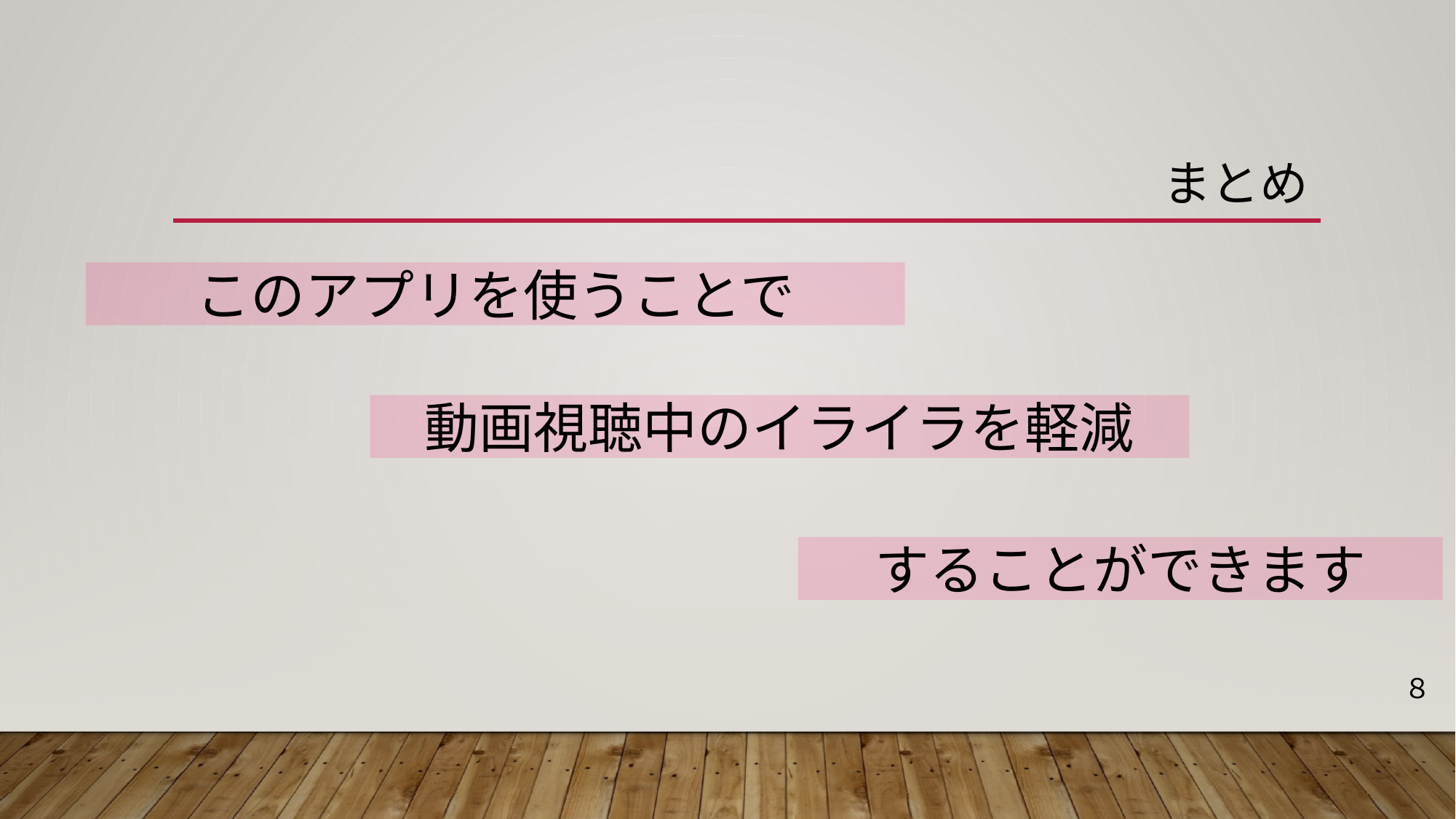

# まとめ
このアプリを使うことで
動画視聴中のイライラを軽減
することができます
８